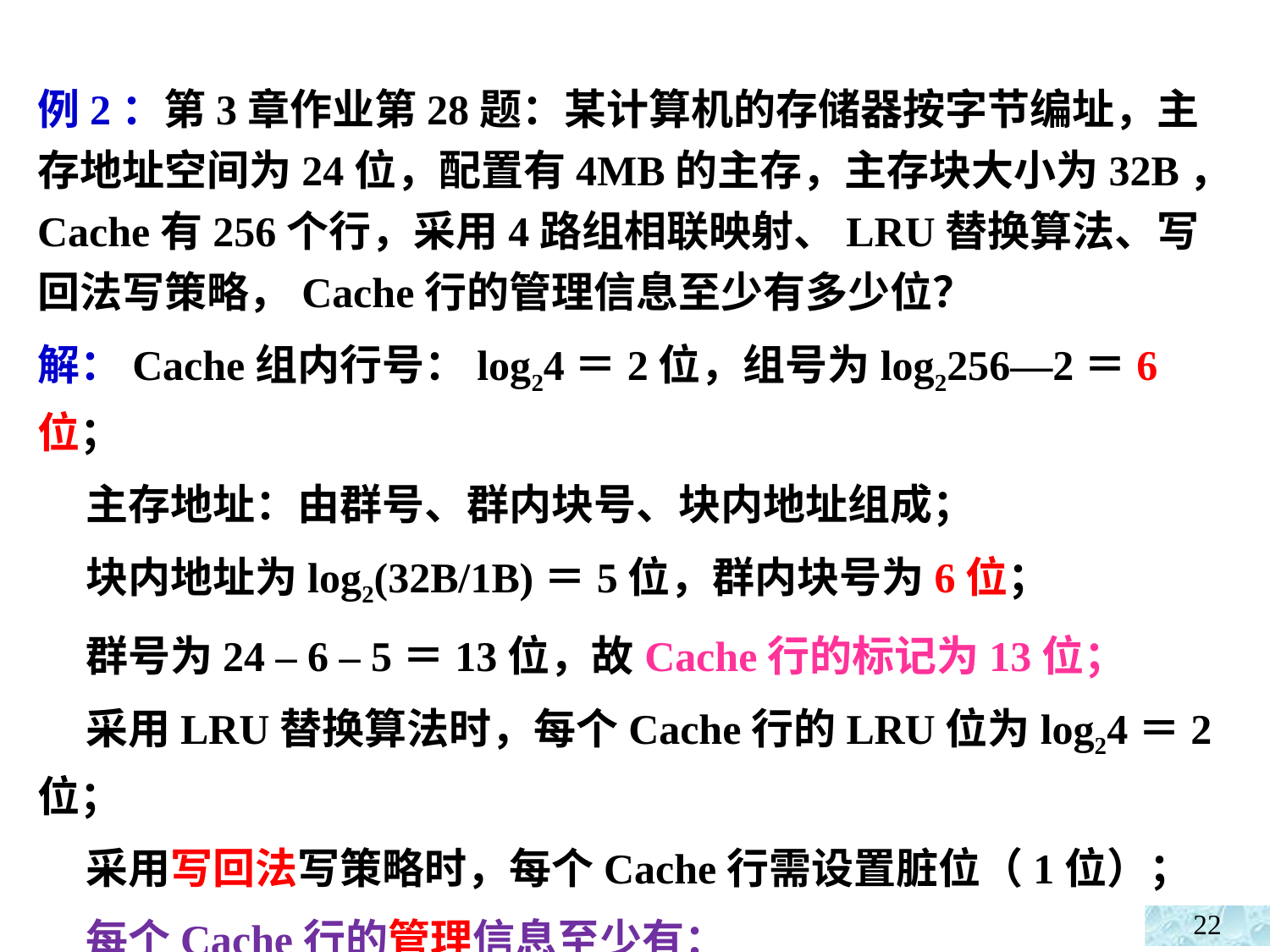

例2：第3章作业第28题：某计算机的存储器按字节编址，主存地址空间为24位，配置有4MB的主存，主存块大小为32B，Cache有256个行，采用4路组相联映射、LRU替换算法、写回法写策略，Cache行的管理信息至少有多少位？
解：Cache组内行号：log24＝2位，组号为log2256―2＝6位；
    主存地址：由群号、群内块号、块内地址组成；
    块内地址为log2(32B/1B)＝5位，群内块号为6位；
    群号为24 – 6 – 5＝13位，故Cache行的标记为13位；
    采用LRU替换算法时，每个Cache行的LRU位为log24＝2位；
    采用写回法写策略时，每个Cache行需设置脏位（1位）；
    每个Cache行的管理信息至少有：
    有效位(1位)+标记(13位)+LRU位(2位)+脏位(1位)=17位。
22